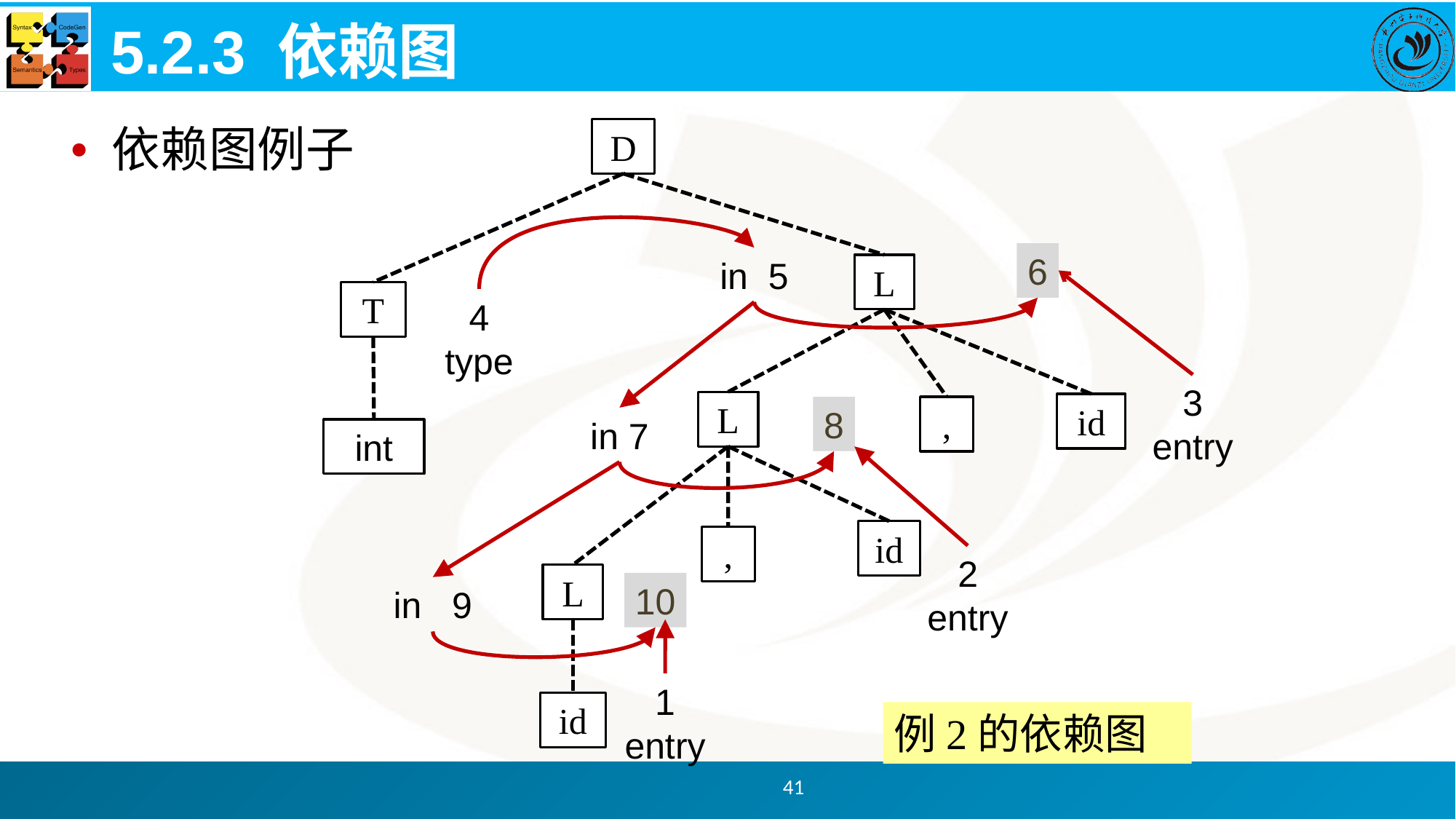

# 5.2.3 依赖图
依赖图例子
D
6
in  5
L
T
4
type
3
entry
L
id
,
8
in 7
int
id
,
2
entry
L
10
in   9
1
entry
id
例2的依赖图
41